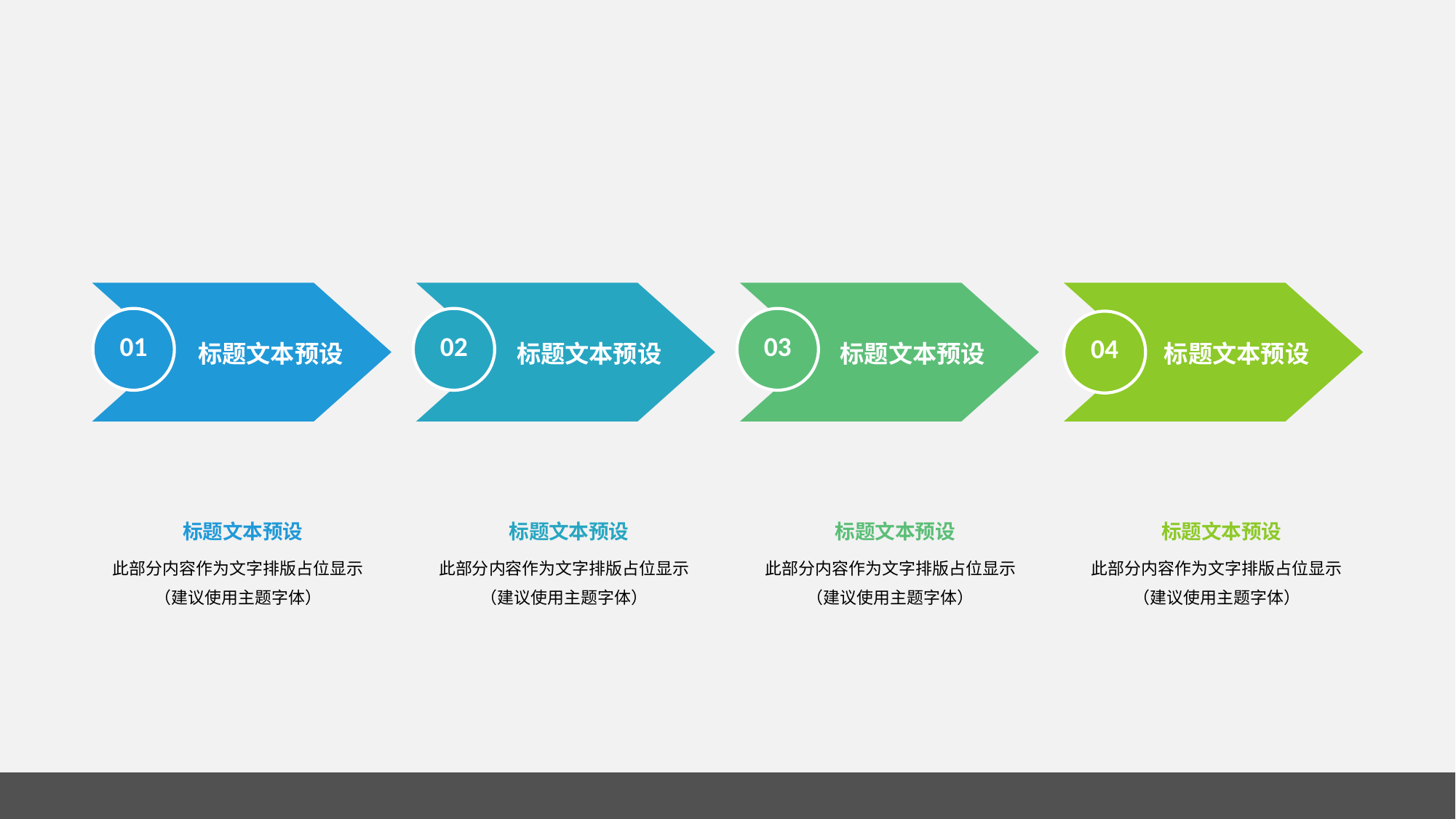

标题文本预设
01
 标题文本预设
02
 标题文本预设
03
 标题文本预设
04
 标题文本预设
此部分内容作为文字排版占位显示
（建议使用主题字体）
 标题文本预设
此部分内容作为文字排版占位显示
（建议使用主题字体）
 标题文本预设
此部分内容作为文字排版占位显示
（建议使用主题字体）
 标题文本预设
此部分内容作为文字排版占位显示
（建议使用主题字体）